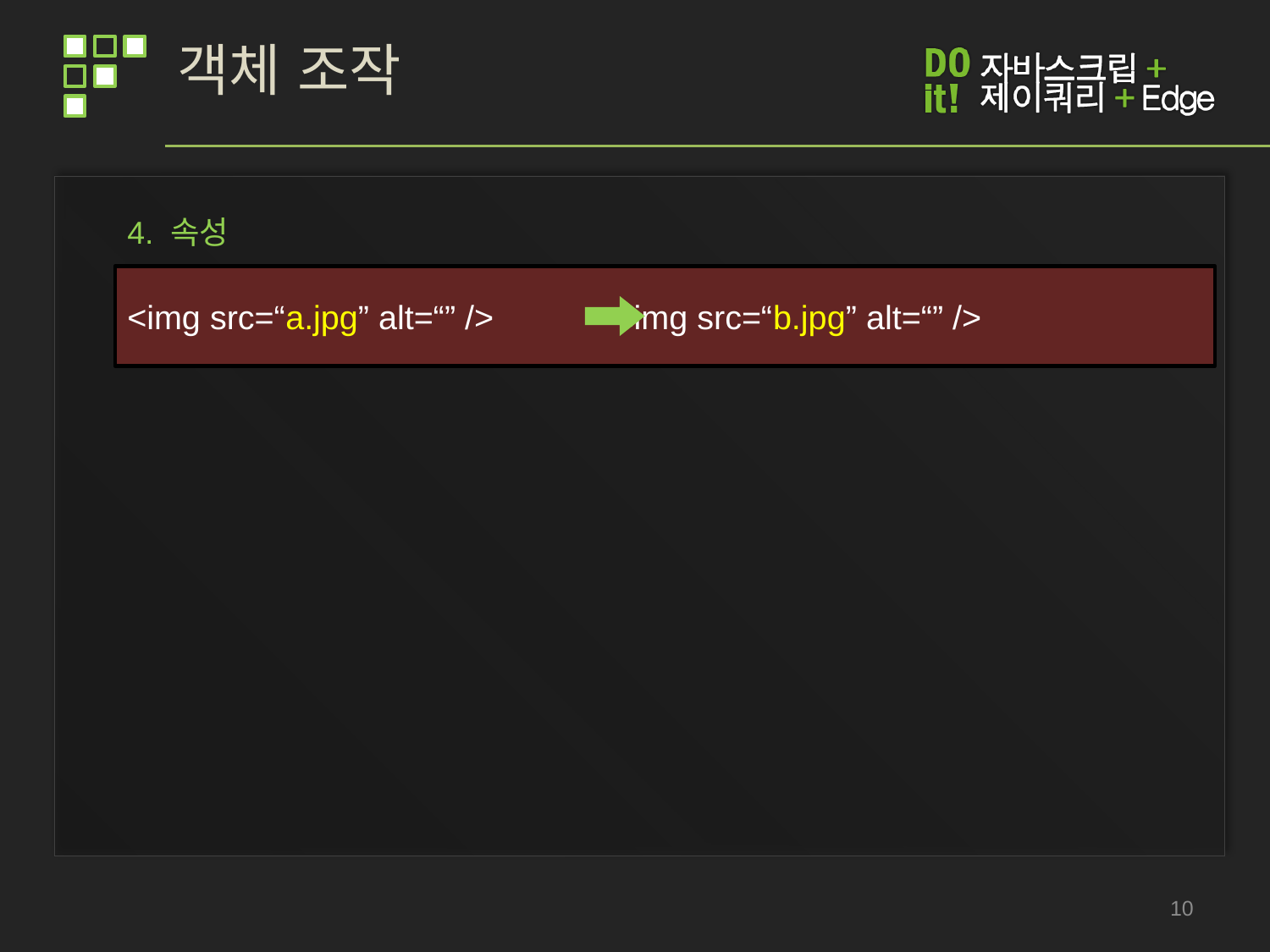

# 객체 조작
4. 속성
<img src=“a.jpg” alt=“” />             <img src=“b.jpg” alt=“” />

10